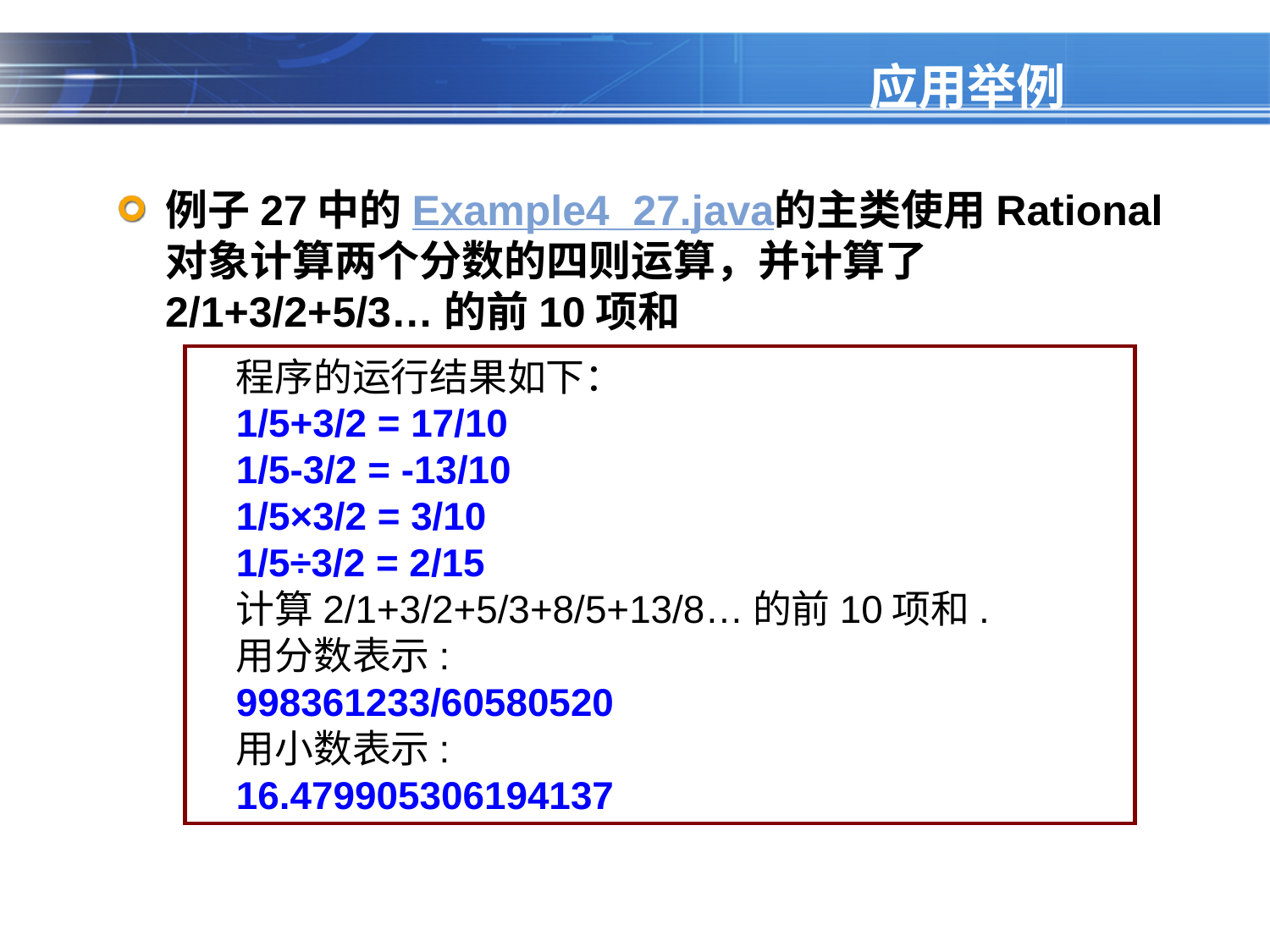

# 应用举例
例子27中的Example4_27.java的主类使用Rational对象计算两个分数的四则运算，并计算了2/1+3/2+5/3…的前10项和

程序的运行结果如下：
1/5+3/2 = 17/10
1/5-3/2 = -13/10
1/5×3/2 = 3/10
1/5÷3/2 = 2/15
计算2/1+3/2+5/3+8/5+13/8…的前10项和.
用分数表示:
998361233/60580520
用小数表示:
16.479905306194137